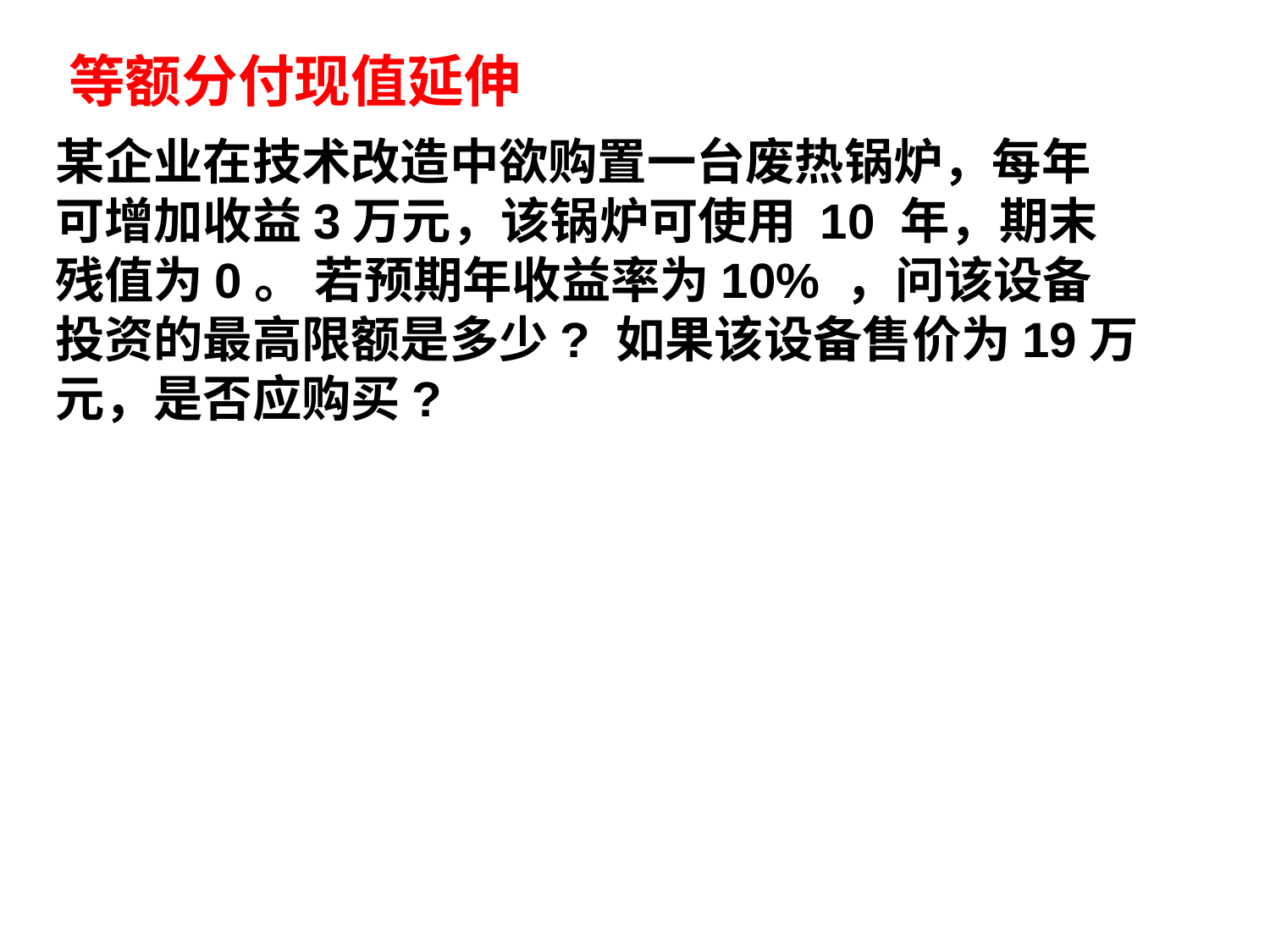

等额分付现值延伸

某企业在技术改造中欲购置一台废热锅炉，每年可增加收益3万元，该锅炉可使用 10 年，期末残值为0。 若预期年收益率为10% ，问该设备投资的最高限额是多少? 如果该设备售价为19万元，是否应购买?